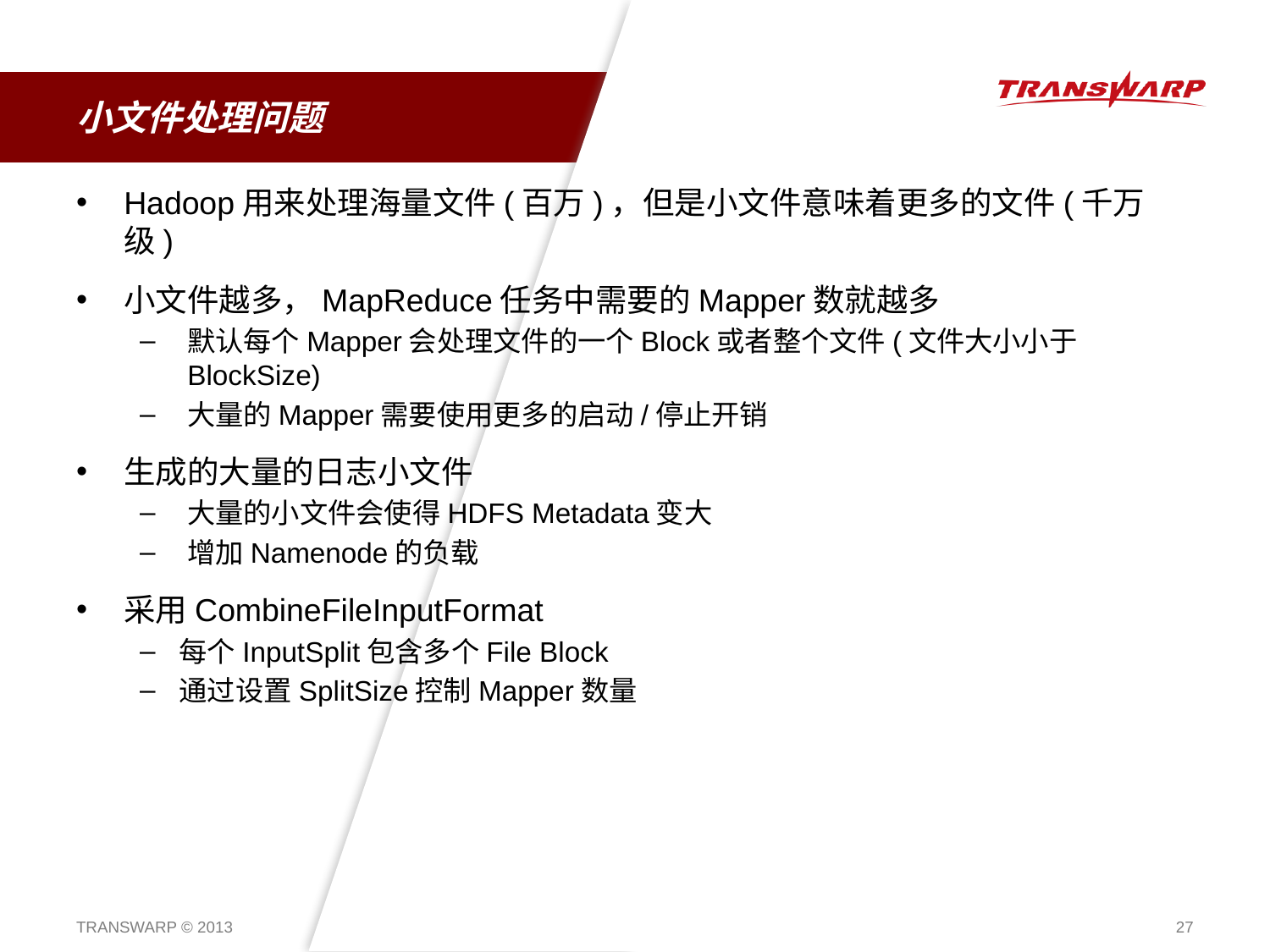

# 小文件处理问题
Hadoop用来处理海量文件(百万)，但是小文件意味着更多的文件(千万级)
小文件越多，MapReduce任务中需要的Mapper数就越多
默认每个Mapper会处理文件的一个Block或者整个文件(文件大小小于BlockSize)
大量的Mapper需要使用更多的启动/停止开销
生成的大量的日志小文件
大量的小文件会使得HDFS Metadata变大
增加Namenode的负载
采用CombineFileInputFormat
每个InputSplit包含多个File Block
通过设置SplitSize控制Mapper数量

TRANSWARP © 2013
27